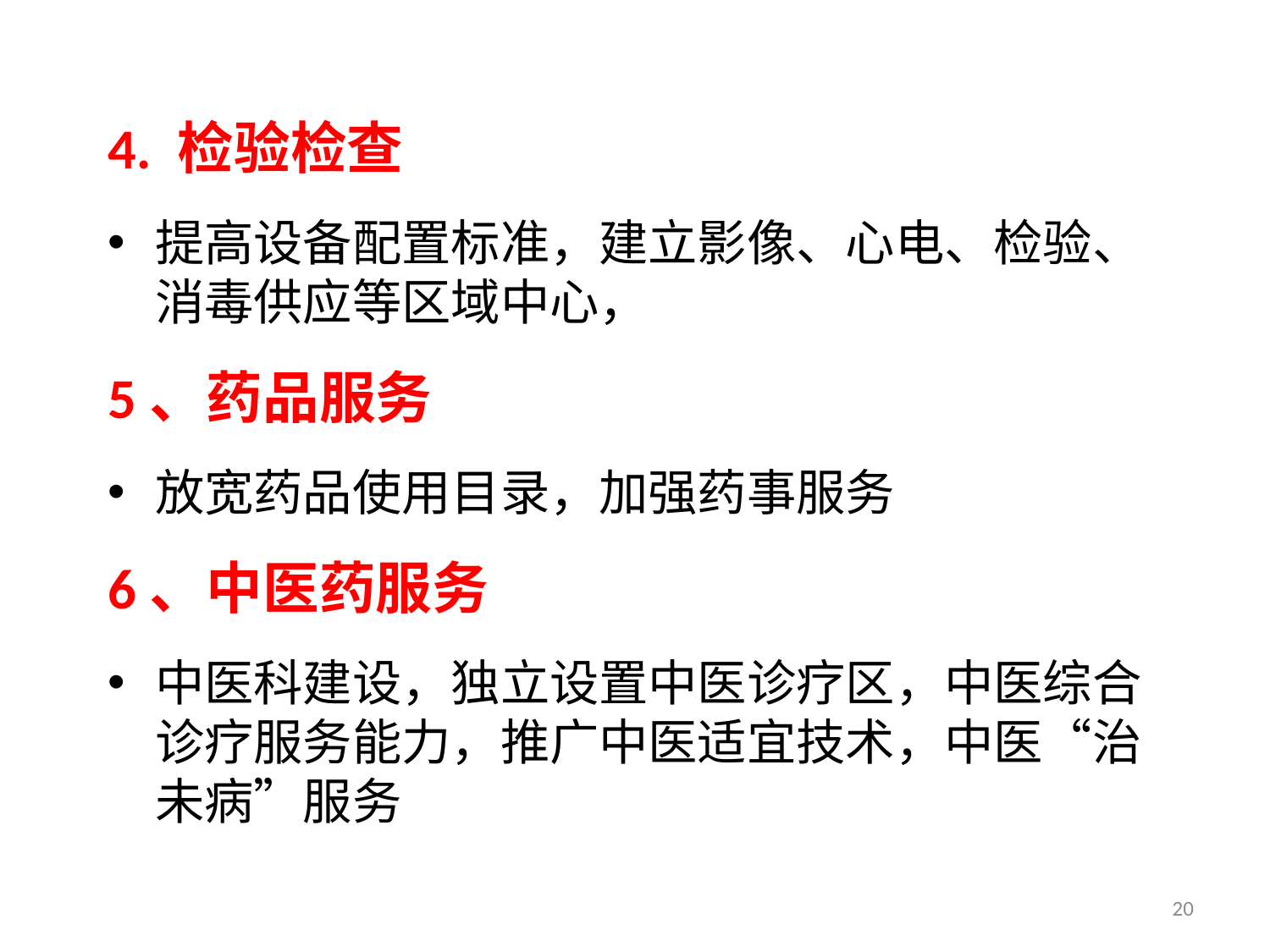

4. 检验检查
提高设备配置标准，建立影像、心电、检验、消毒供应等区域中心，
5、药品服务
放宽药品使用目录，加强药事服务
6、中医药服务
中医科建设，独立设置中医诊疗区，中医综合诊疗服务能力，推广中医适宜技术，中医“治未病”服务
20